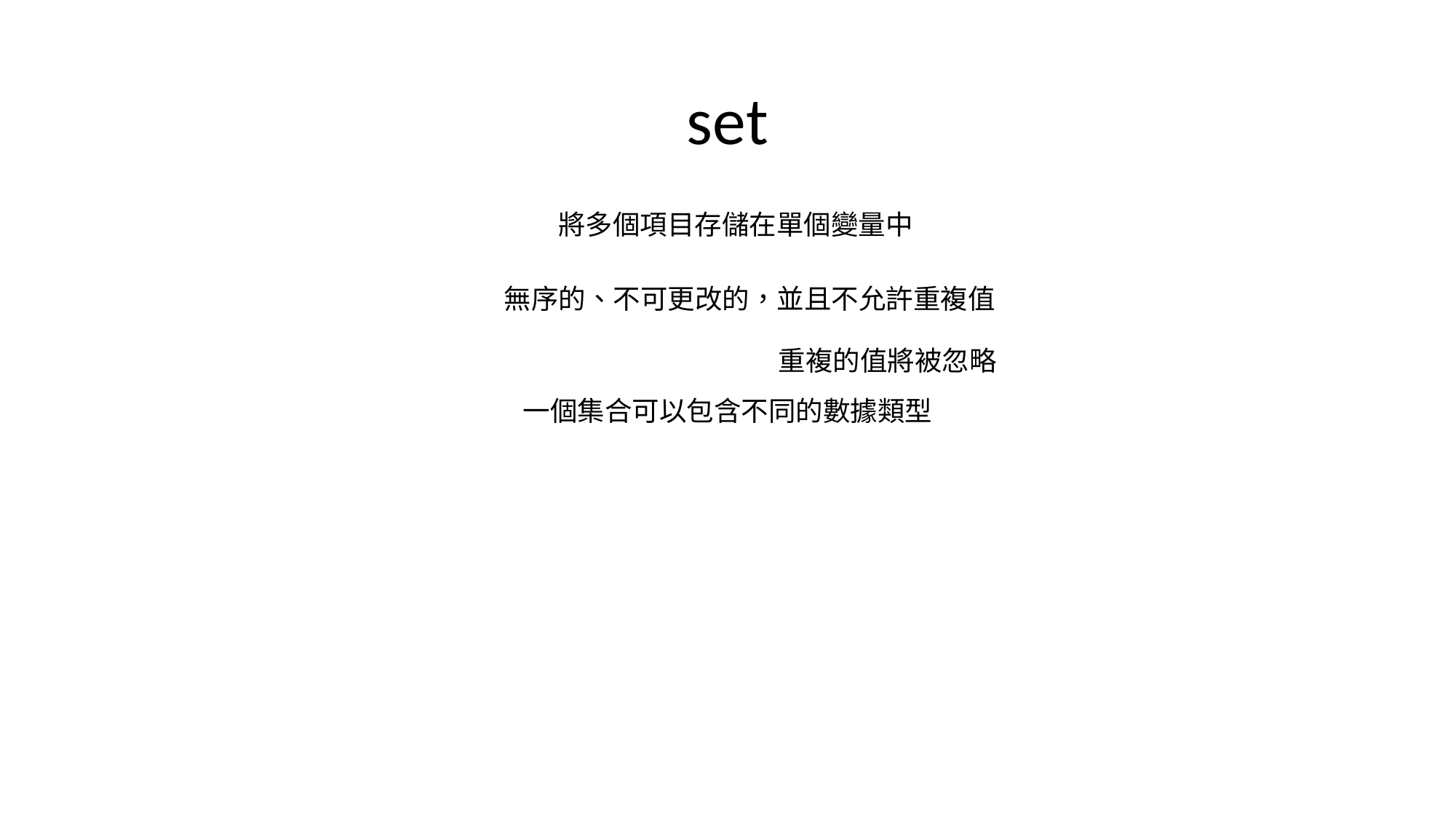

# set
將多個項目存儲在單個變量中
無序的、不可更改的，並且不允許重複值
重複的值將被忽略
一個集合可以包含不同的數據類型